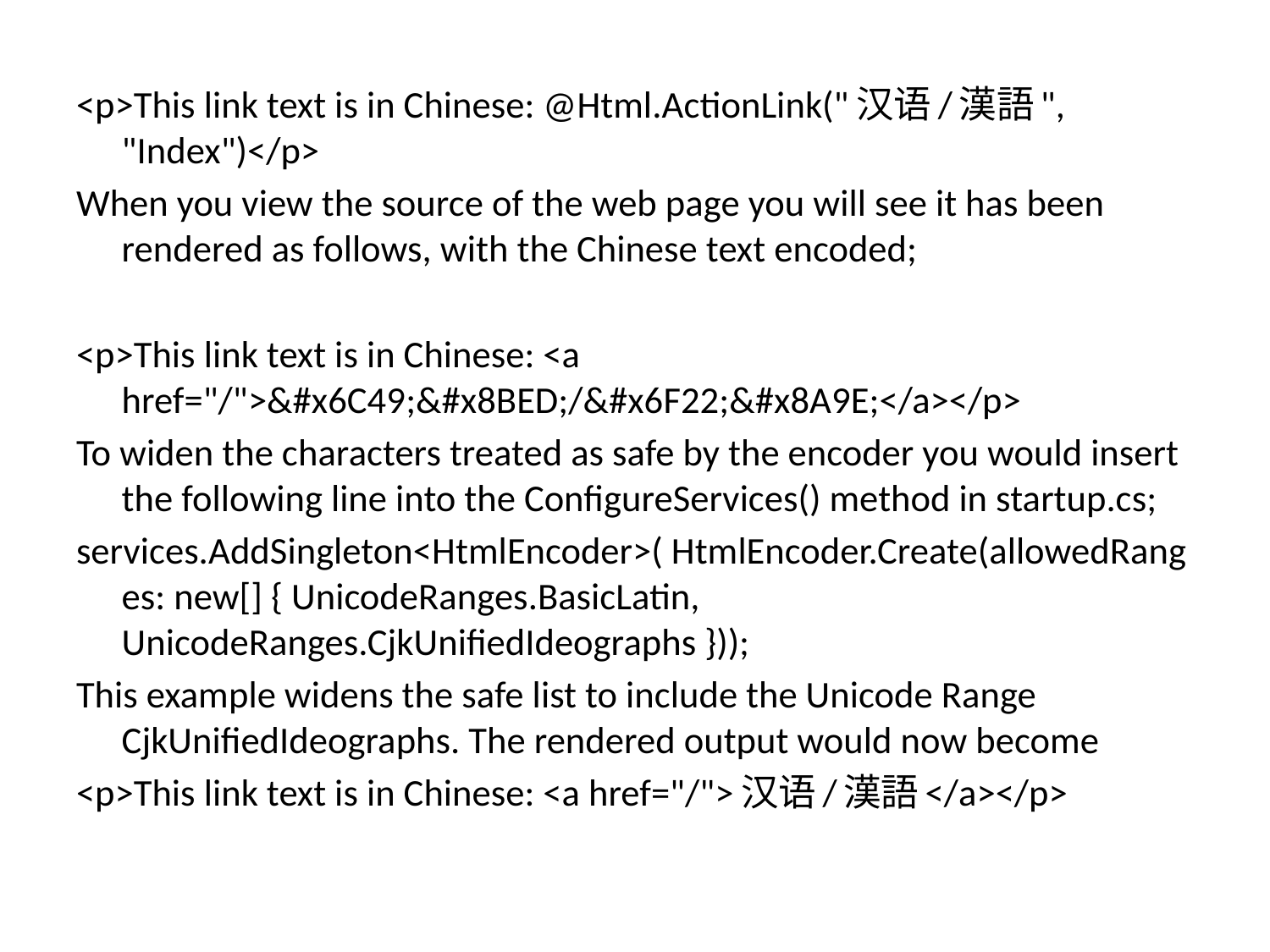

<p>This link text is in Chinese: @Html.ActionLink("汉语/漢語", "Index")</p>
When you view the source of the web page you will see it has been rendered as follows, with the Chinese text encoded;

<p>This link text is in Chinese: <a href="/">&#x6C49;&#x8BED;/&#x6F22;&#x8A9E;</a></p>
To widen the characters treated as safe by the encoder you would insert the following line into the ConfigureServices() method in startup.cs;
services.AddSingleton<HtmlEncoder>( HtmlEncoder.Create(allowedRanges: new[] { UnicodeRanges.BasicLatin, UnicodeRanges.CjkUnifiedIdeographs }));
This example widens the safe list to include the Unicode Range CjkUnifiedIdeographs. The rendered output would now become
<p>This link text is in Chinese: <a href="/">汉语/漢語</a></p>